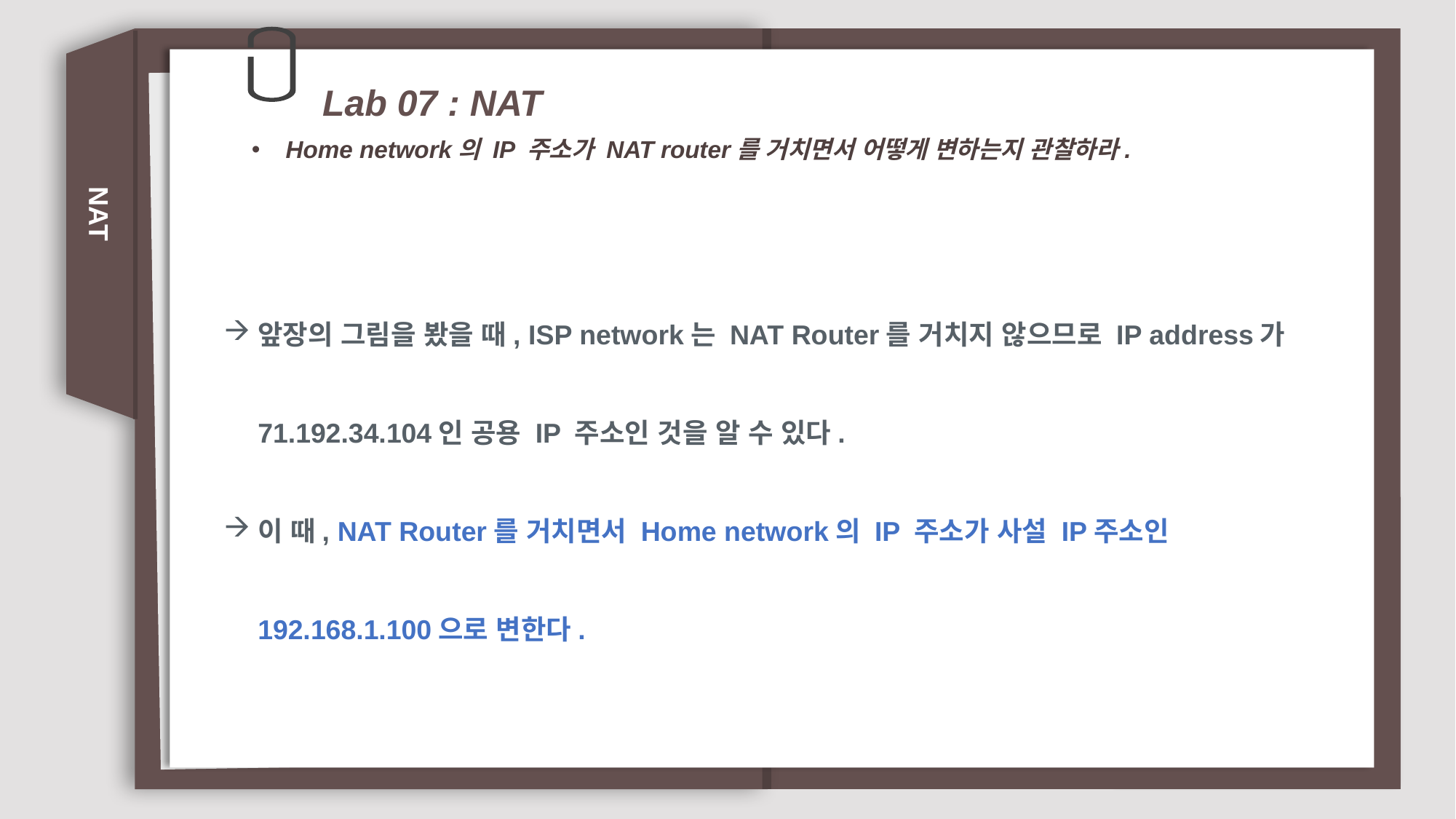

Lab 07 : NAT
Home network의 IP 주소가 NAT router를 거치면서 어떻게 변하는지 관찰하라.
NAT
앞장의 그림을 봤을 때, ISP network는 NAT Router를 거치지 않으므로 IP address가 71.192.34.104인 공용 IP 주소인 것을 알 수 있다.
이 때, NAT Router를 거치면서 Home network의 IP 주소가 사설 IP주소인 192.168.1.100으로 변한다.